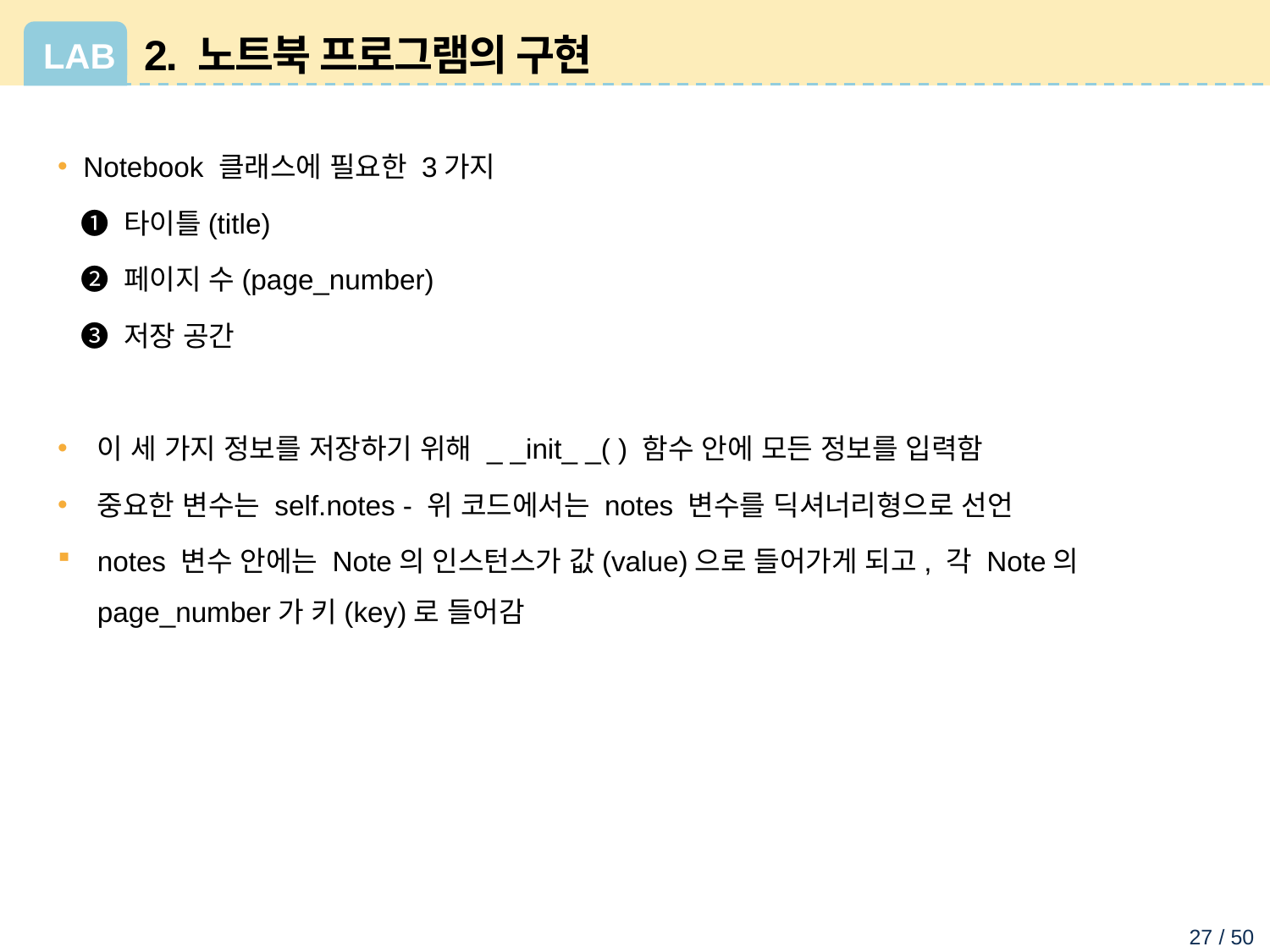

# 2. 노트북 프로그램의 구현

Notebook 클래스에 필요한 3가지
   ❶ 타이틀(title)
   ❷ 페이지 수(page_number)
   ❸ 저장 공간

이 세 가지 정보를 저장하기 위해 _ _init_ _( ) 함수 안에 모든 정보를 입력함
중요한 변수는 self.notes - 위 코드에서는 notes 변수를 딕셔너리형으로 선언
notes 변수 안에는 Note의 인스턴스가 값(value)으로 들어가게 되고, 각 Note의 page_number가 키(key)로 들어감